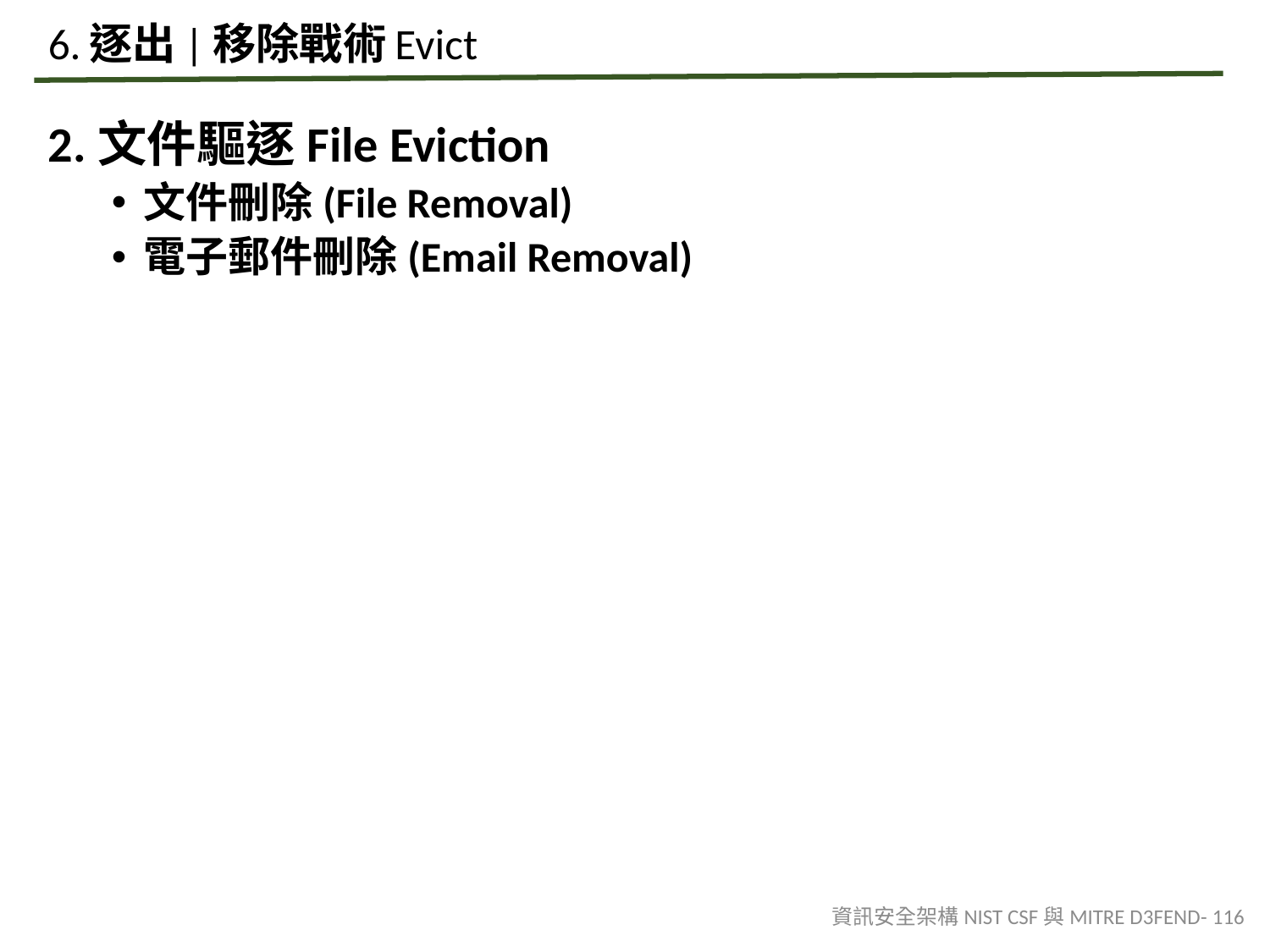

# 6.逐出|移除戰術Evict
2.文件驅逐File Eviction
文件刪除(File Removal)
電子郵件刪除(Email Removal)
資訊安全架構NIST CSF與MITRE D3FEND- 116